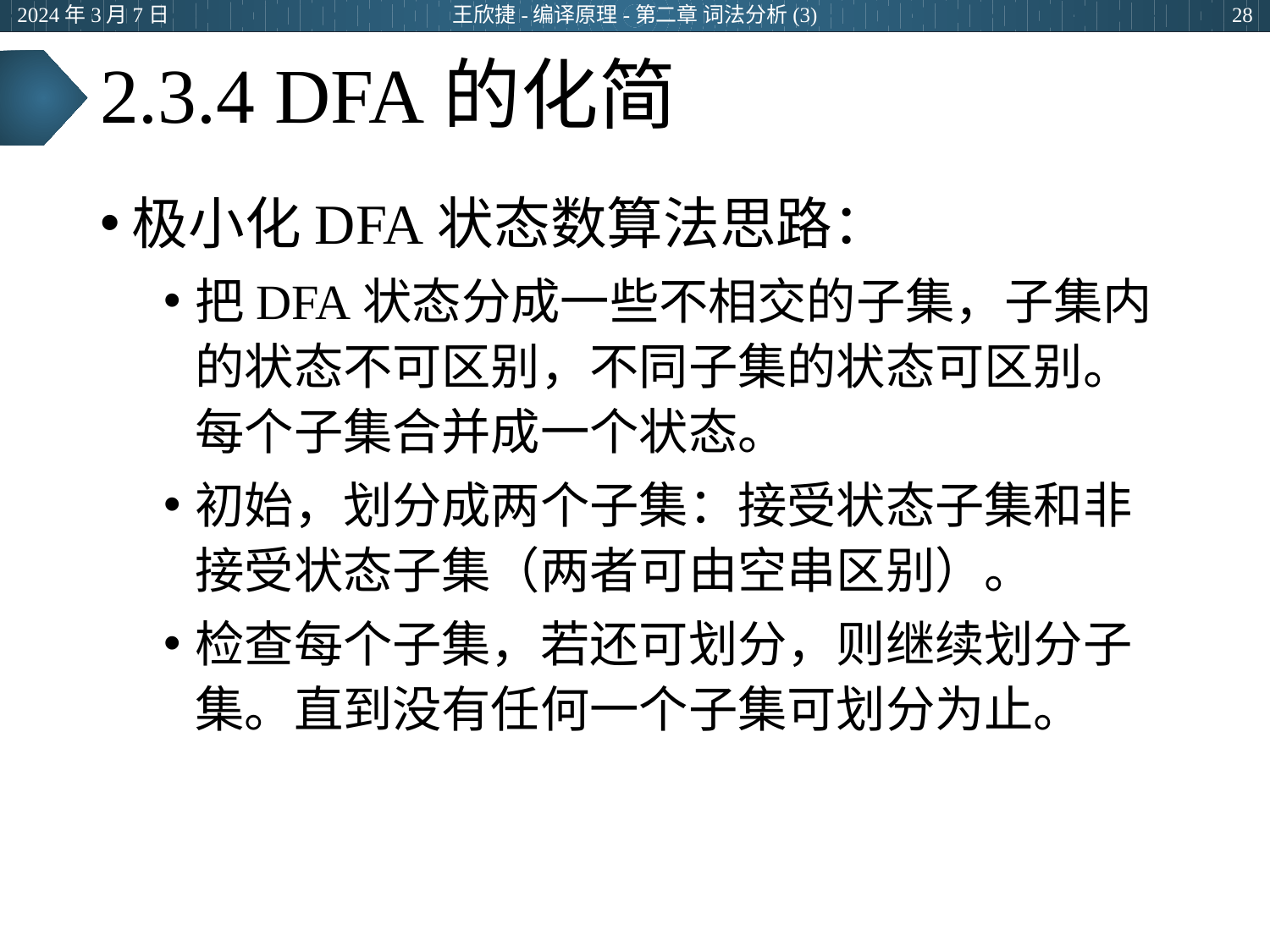

2024年3月7日
王欣捷-编译原理-第二章 词法分析(3)
28
# 2.3.4 DFA的化简
极小化DFA状态数算法思路：
把DFA状态分成一些不相交的子集，子集内的状态不可区别，不同子集的状态可区别。每个子集合并成一个状态。
初始，划分成两个子集：接受状态子集和非接受状态子集（两者可由空串区别）。
检查每个子集，若还可划分，则继续划分子集。直到没有任何一个子集可划分为止。